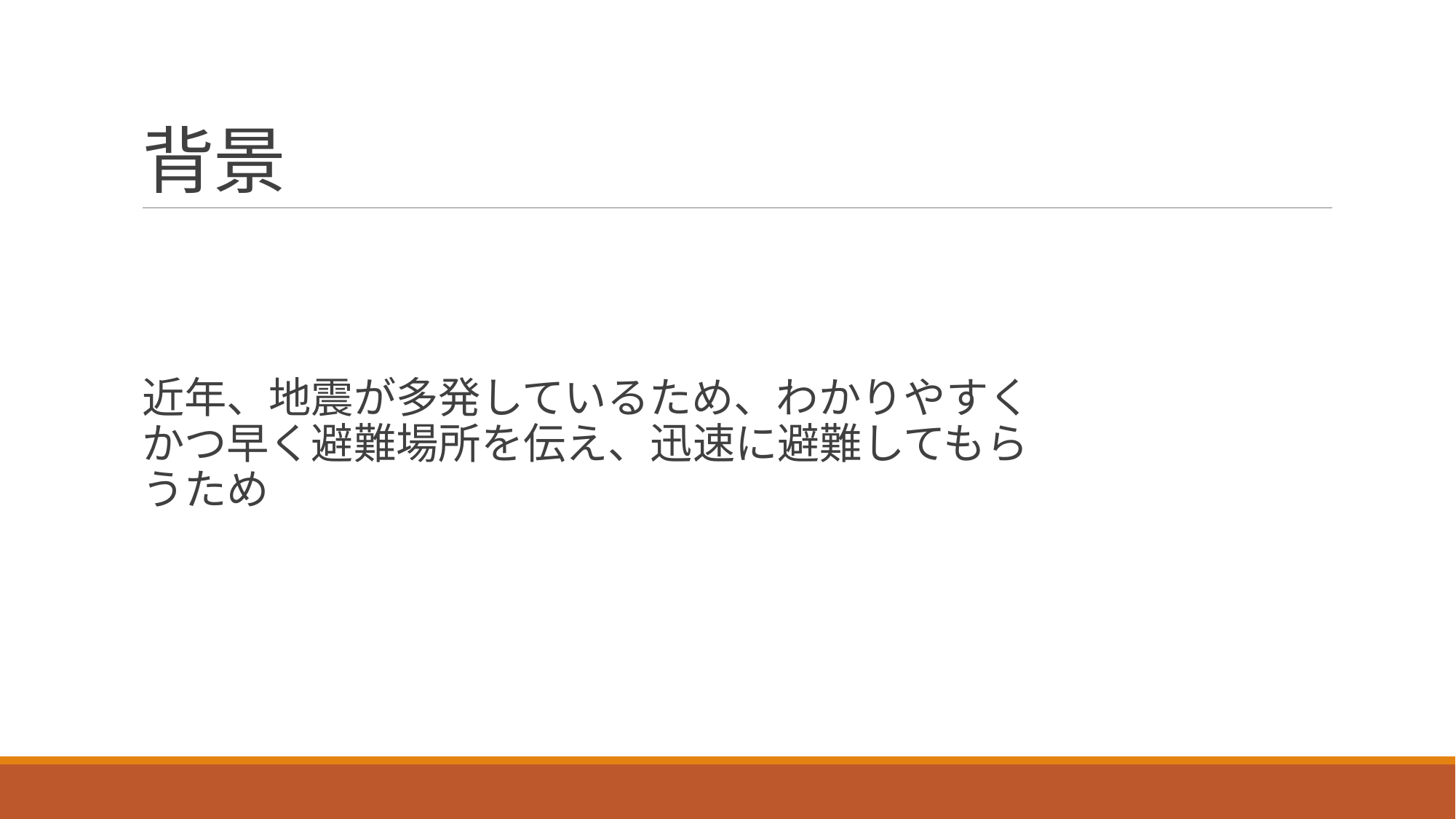

# 背景
近年、地震が多発しているため、わかりやすくかつ早く避難場所を伝え、迅速に避難してもらうため